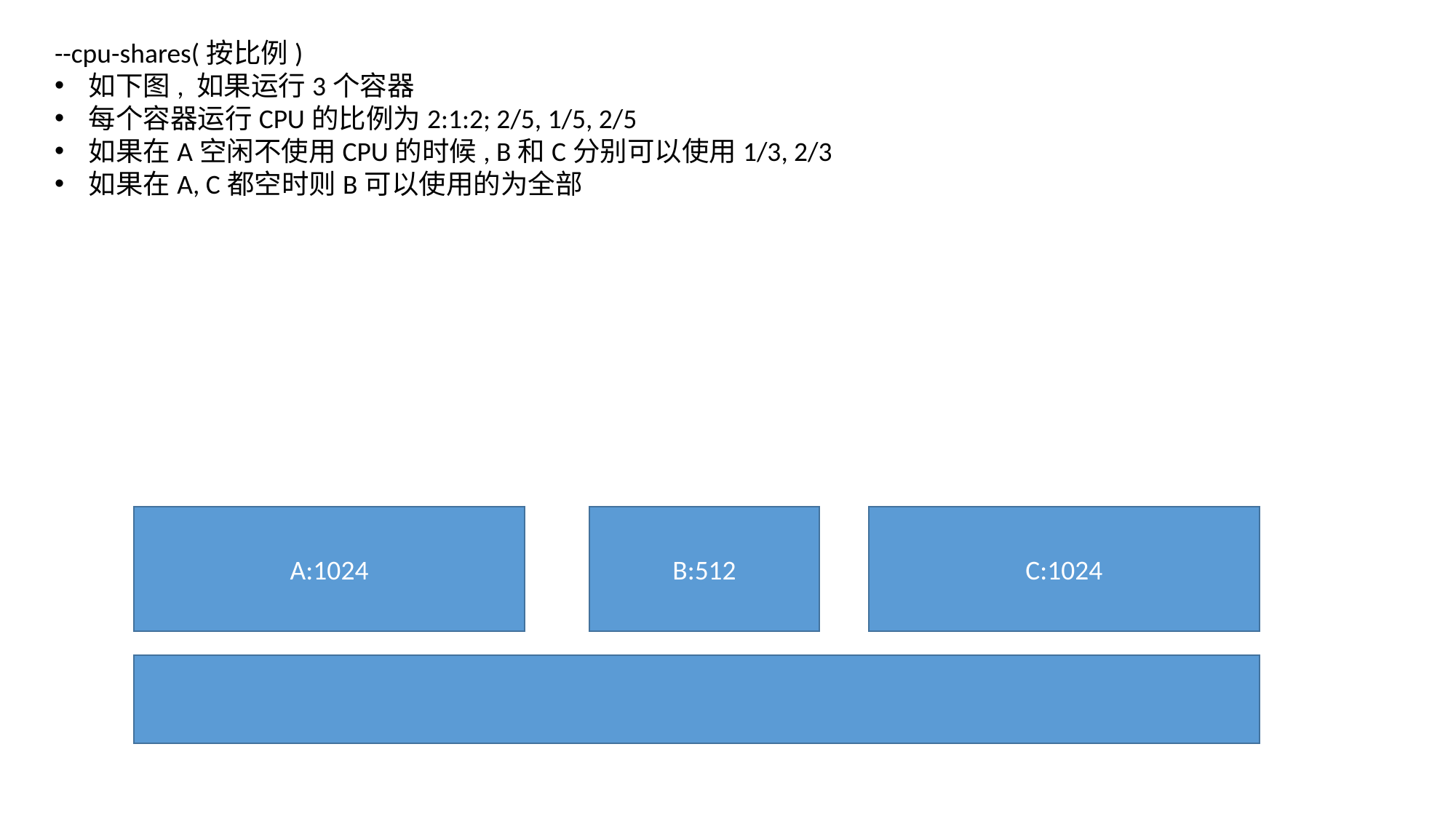

--cpu-shares(按比例)
如下图, 如果运行3个容器
每个容器运行CPU的比例为2:1:2; 2/5, 1/5, 2/5
如果在A空闲不使用CPU的时候, B和C分别可以使用1/3, 2/3
如果在A, C都空时则B可以使用的为全部
A:1024
B:512
C:1024